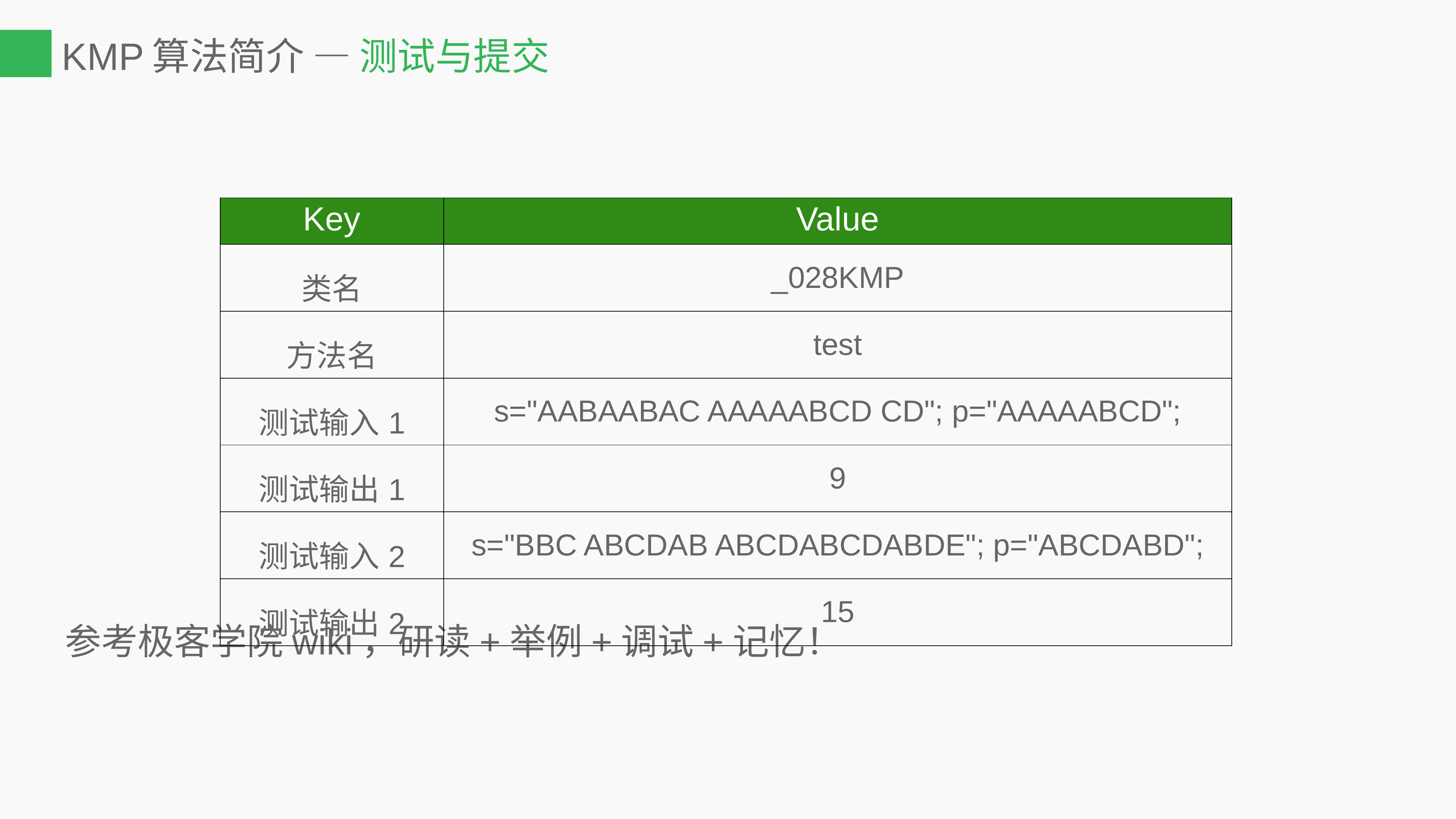

# KMP算法简介 — 测试与提交

参考极客学院wiki，研读+举例+调试+记忆！
| Key | Value |
| --- | --- |
| 类名 | \_028KMP |
| 方法名 | test |
| 测试输入1 | s="AABAABAC AAAAABCD CD"; p="AAAAABCD"; |
| 测试输出1 | 9 |
| 测试输入2 | s="BBC ABCDAB ABCDABCDABDE"; p="ABCDABD"; |
| 测试输出2 | 15 |